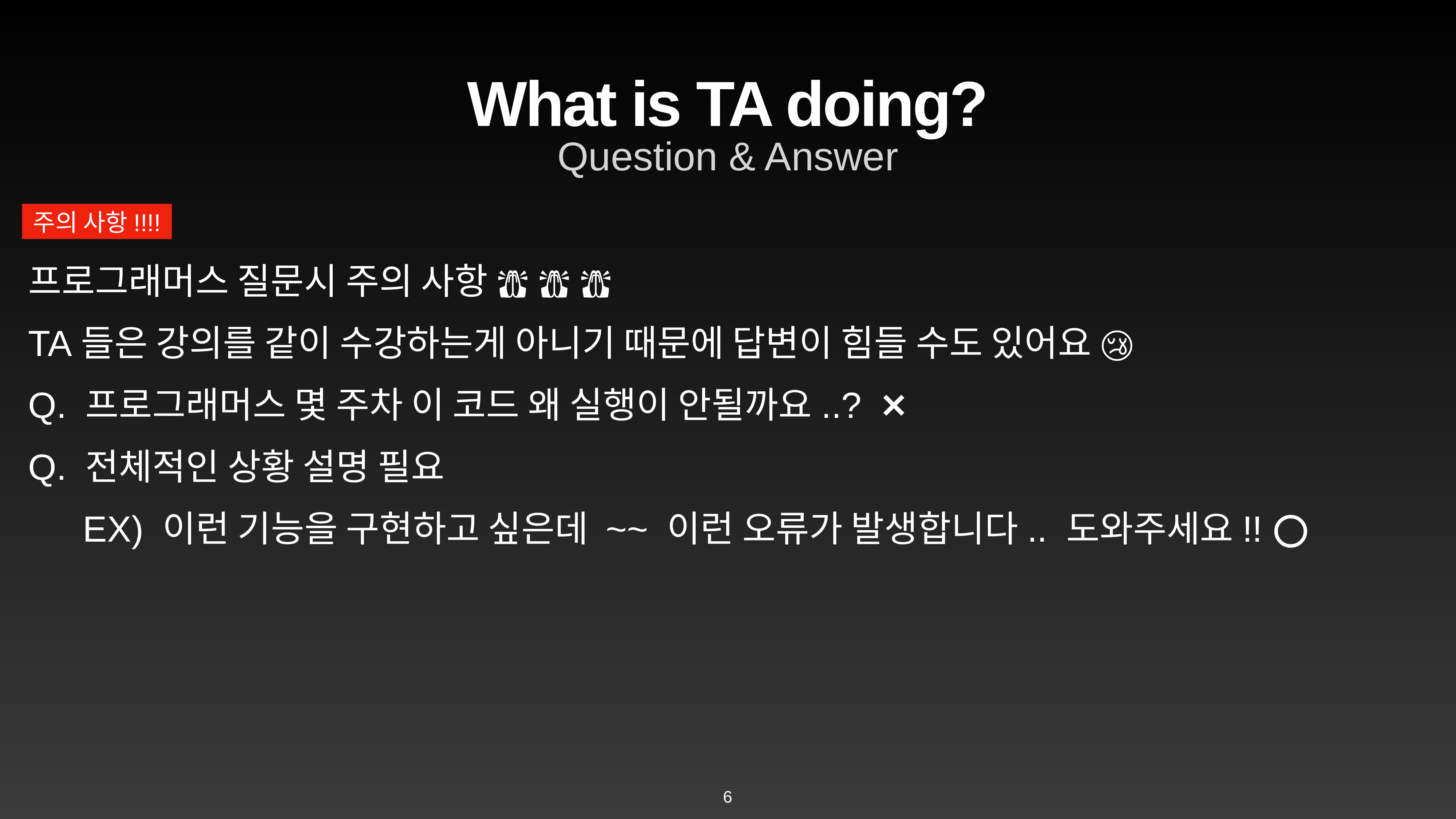

# What is TA doing?
Question & Answer
주의 사항!!!!
프로그래머스 질문시 주의 사항 🙏 🙏 🙏
TA들은 강의를 같이 수강하는게 아니기 때문에 답변이 힘들 수도 있어요 😢
Q. 프로그래머스 몇 주차 이 코드 왜 실행이 안될까요..?  ❌
Q. 전체적인 상황 설명 필요
EX) 이런 기능을 구현하고 싶은데 ~~ 이런 오류가 발생합니다.. 도와주세요!! ⭕️
6